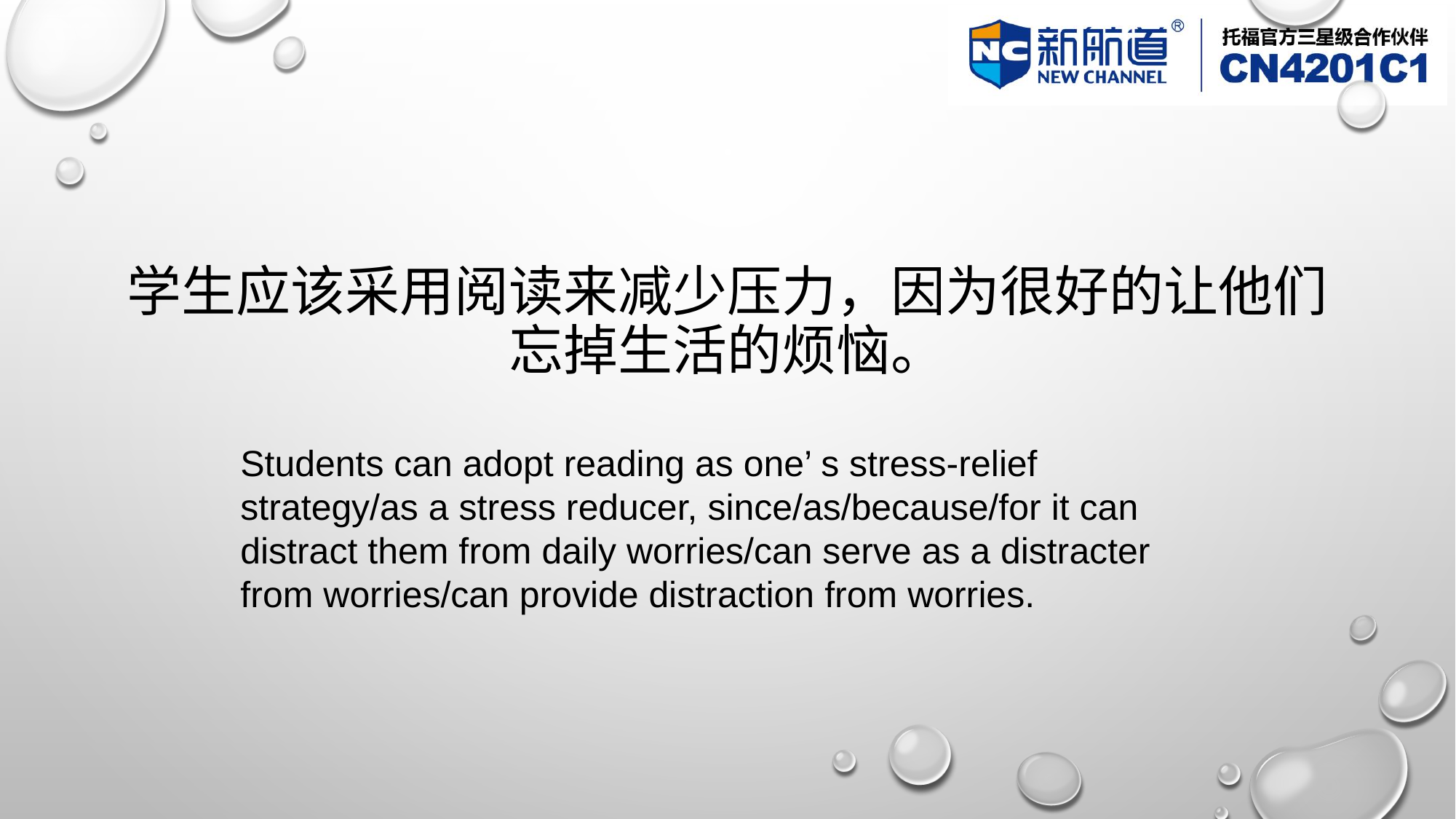

# 学生应该采用阅读来减少压力，因为很好的让他们忘掉生活的烦恼。

Students can adopt reading as one’ s stress-relief strategy/as a stress reducer, since/as/because/for it can distract them from daily worries/can serve as a distracter from worries/can provide distraction from worries.